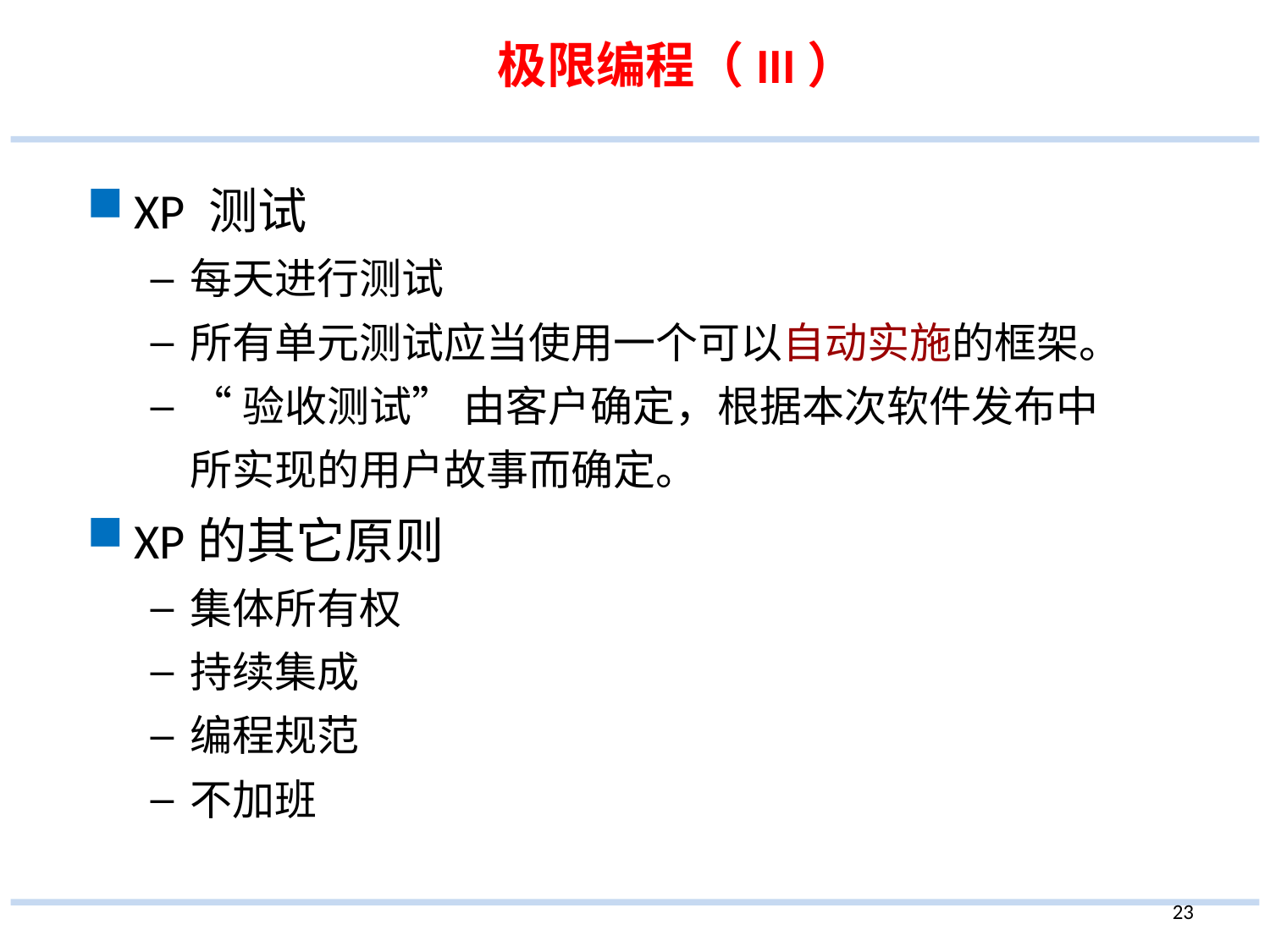

# 极限编程（III）
XP 测试
每天进行测试
所有单元测试应当使用一个可以自动实施的框架。
“验收测试” 由客户确定，根据本次软件发布中所实现的用户故事而确定。
XP的其它原则
集体所有权
持续集成
编程规范
不加班

23